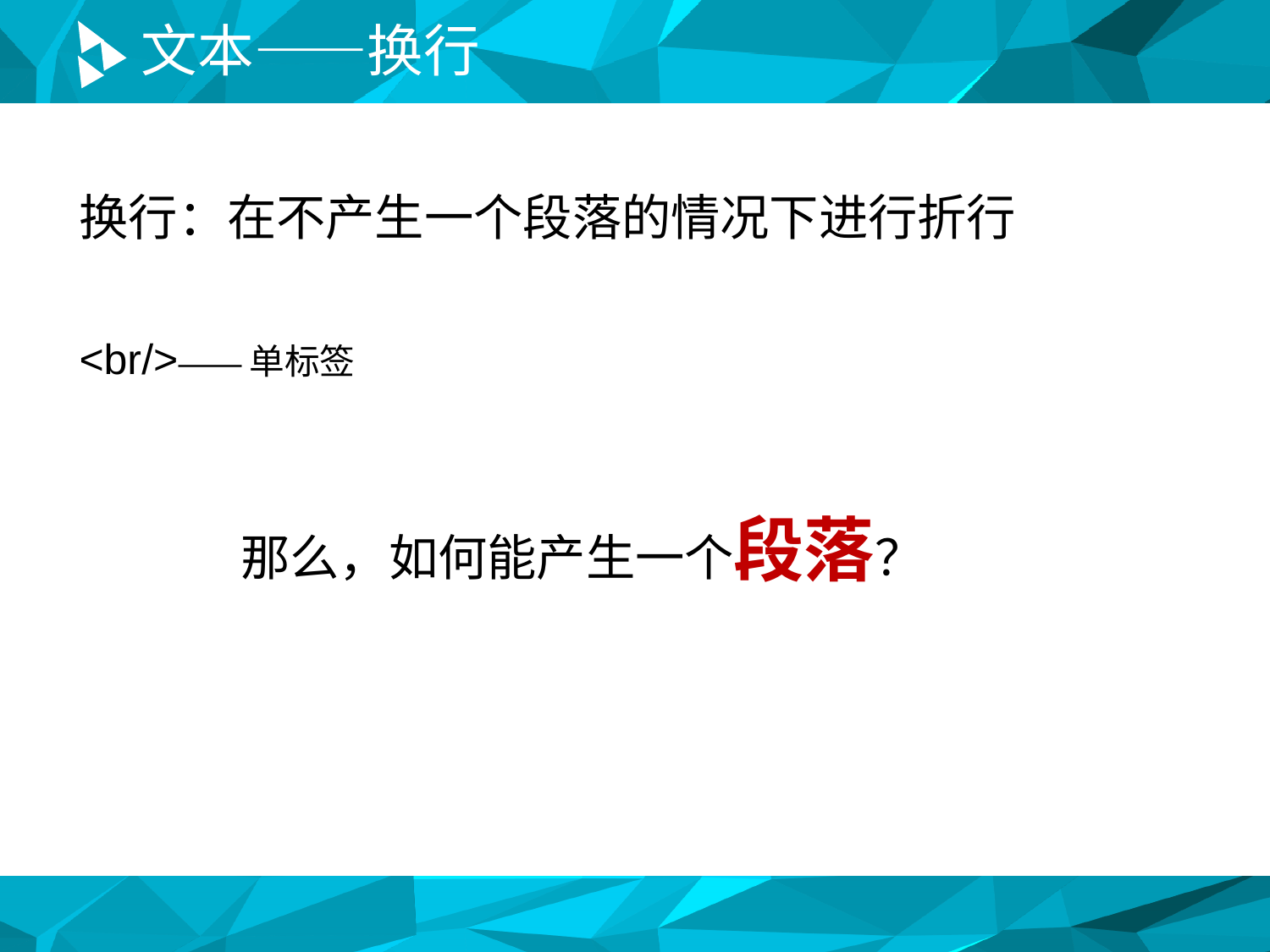

# 文本——换行
换行：在不产生一个段落的情况下进行折行

<br/>——单标签
那么，如何能产生一个段落？